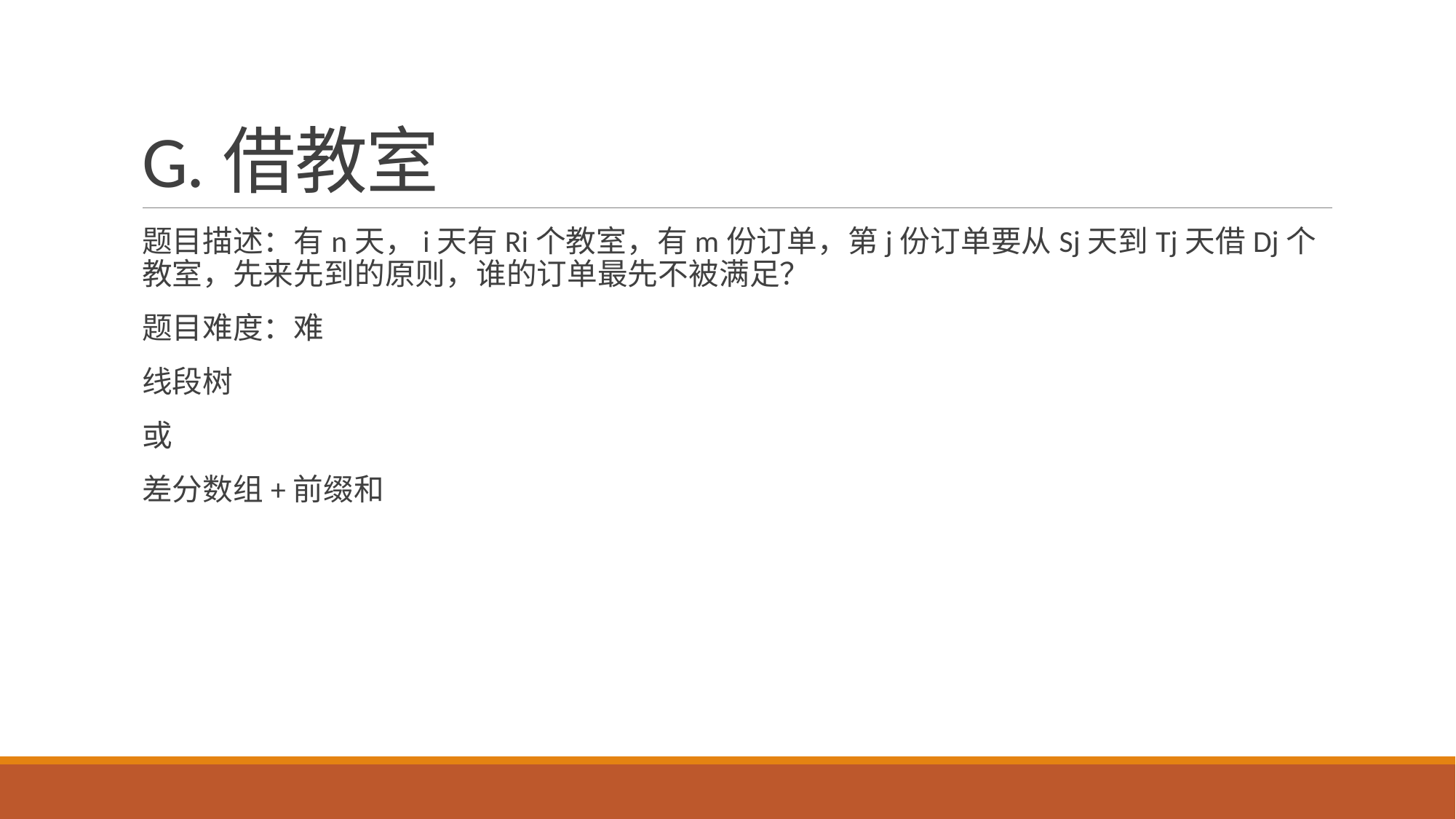

# G.借教室
题目描述：有n天，i天有Ri个教室，有m份订单，第j份订单要从Sj天到Tj天借Dj个教室，先来先到的原则，谁的订单最先不被满足？
题目难度：难
线段树
或
差分数组+前缀和